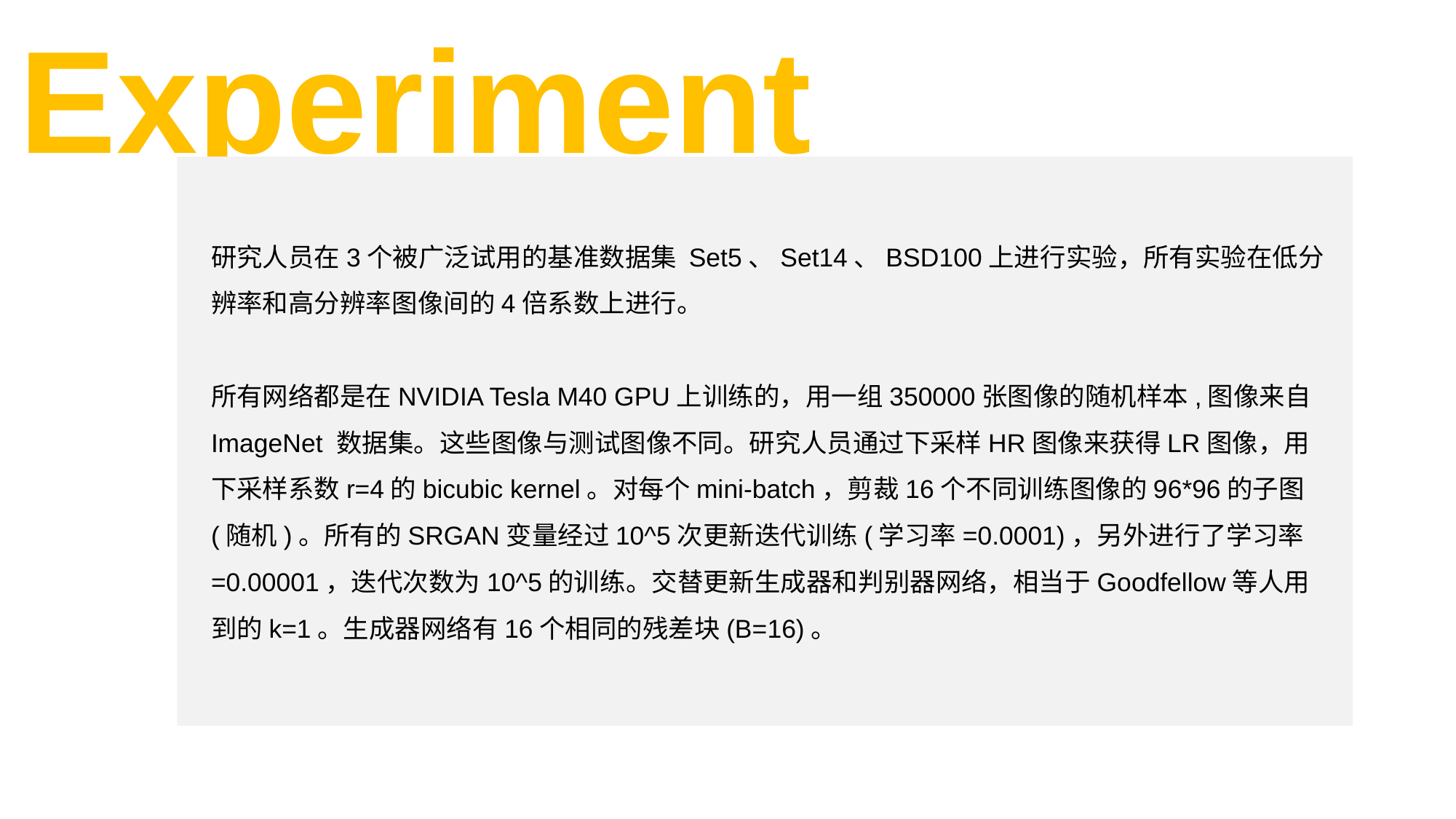

Experiment

研究人员在3个被广泛试用的基准数据集 Set5、Set14、BSD100上进行实验，所有实验在低分辨率和高分辨率图像间的4倍系数上进行。

所有网络都是在NVIDIA Tesla M40 GPU上训练的，用一组350000张图像的随机样本,图像来自ImageNet 数据集。这些图像与测试图像不同。研究人员通过下采样HR图像来获得LR图像，用下采样系数r=4的bicubic kernel。对每个mini-batch，剪裁16个不同训练图像的96*96的子图(随机)。所有的SRGAN变量经过10^5次更新迭代训练(学习率=0.0001)，另外进行了学习率=0.00001，迭代次数为10^5的训练。交替更新生成器和判别器网络，相当于Goodfellow等人用到的k=1。生成器网络有16个相同的残差块(B=16)。